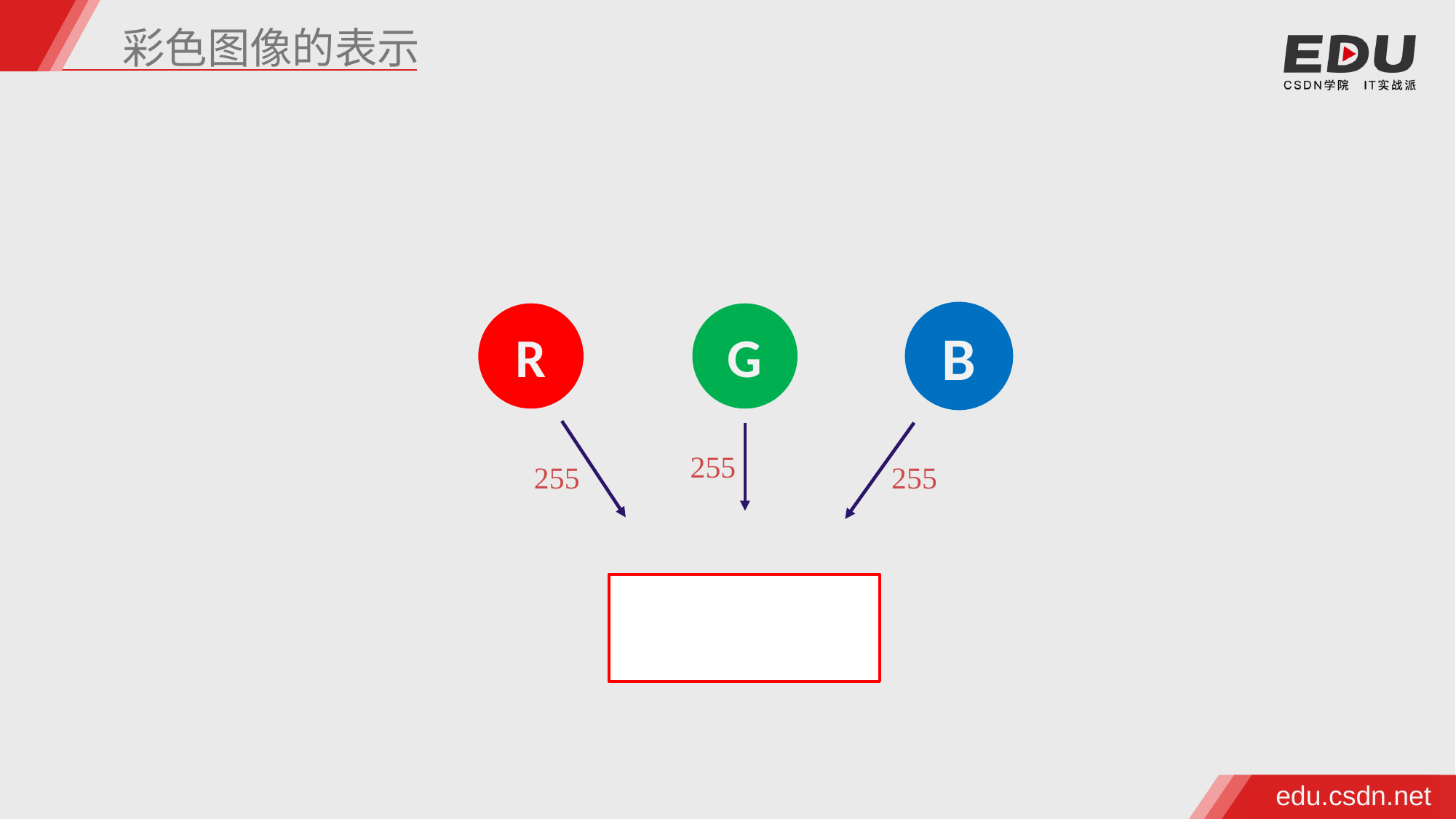

彩色图像的表示
R
G
B
255
255
255